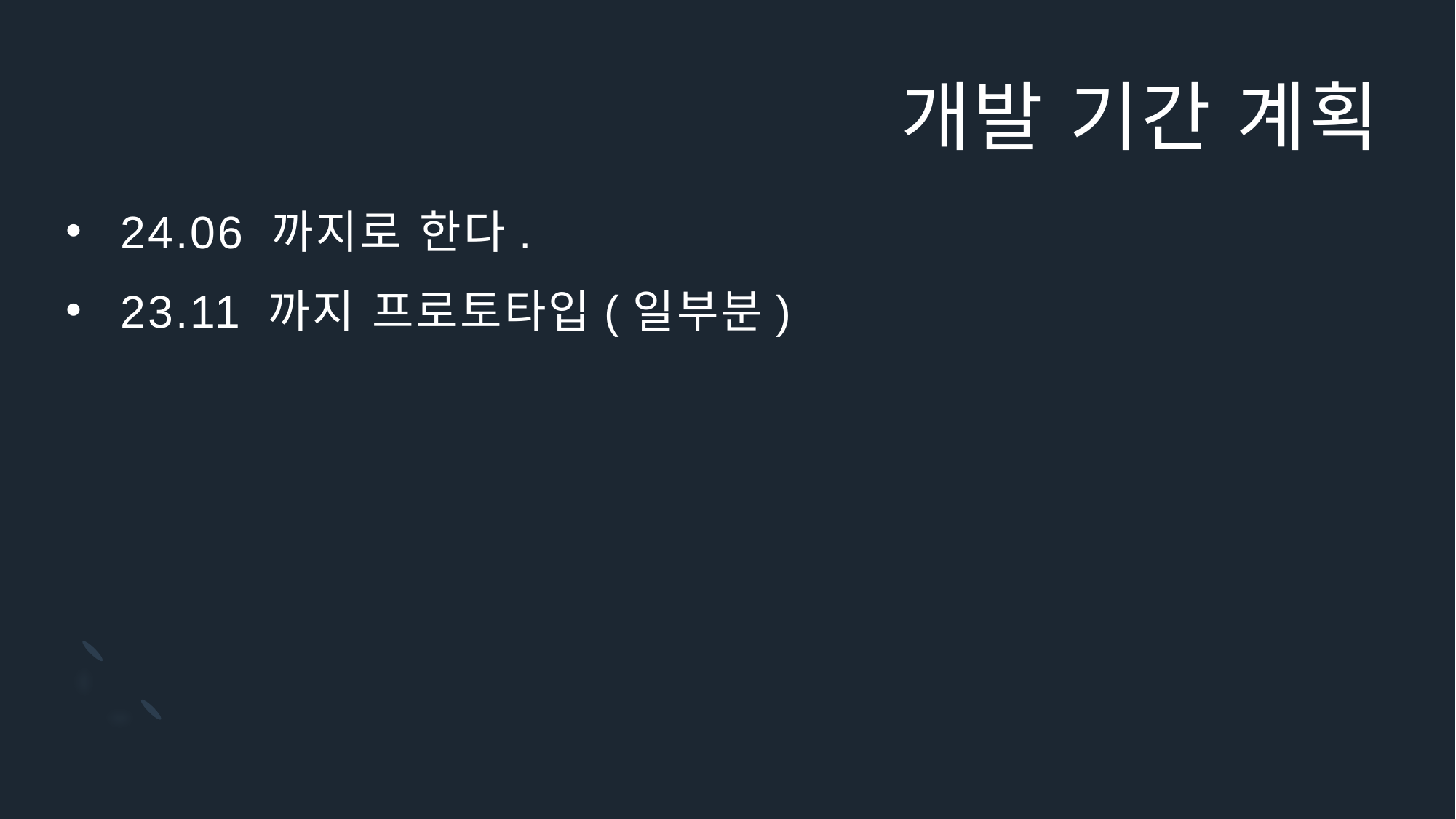

개발 기간 계획
24.06 까지로 한다.

23.11 까지 프로토타입(일부분)